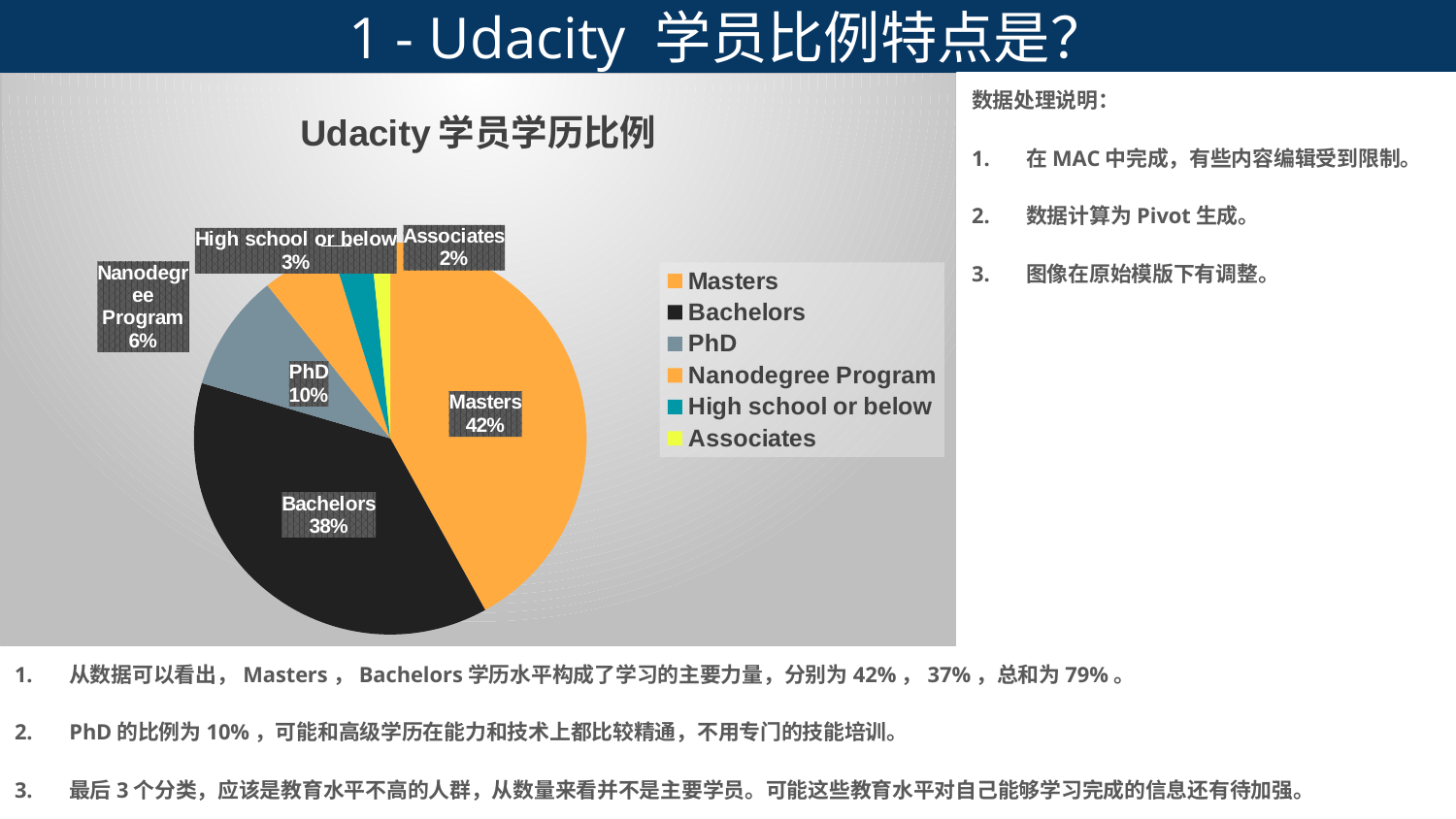

# 1 - Udacity 学员比例特点是？

### Chart: Udacity学员学历比例

| Category | 总计 |
|---|---|
| Masters | 316.0 |
| Bachelors | 283.0 |
| PhD | 73.0 |
| Nanodegree Program | 45.0 |
| High school or below | 24.0 |
| Associates | 12.0 |
数据处理说明：
在MAC中完成，有些内容编辑受到限制。
数据计算为Pivot生成。
图像在原始模版下有调整。
从数据可以看出，Masters，Bachelors学历水平构成了学习的主要力量，分别为42%，37%，总和为79%。
PhD的比例为10%，可能和高级学历在能力和技术上都比较精通，不用专门的技能培训。
最后3个分类，应该是教育水平不高的人群，从数量来看并不是主要学员。可能这些教育水平对自己能够学习完成的信息还有待加强。